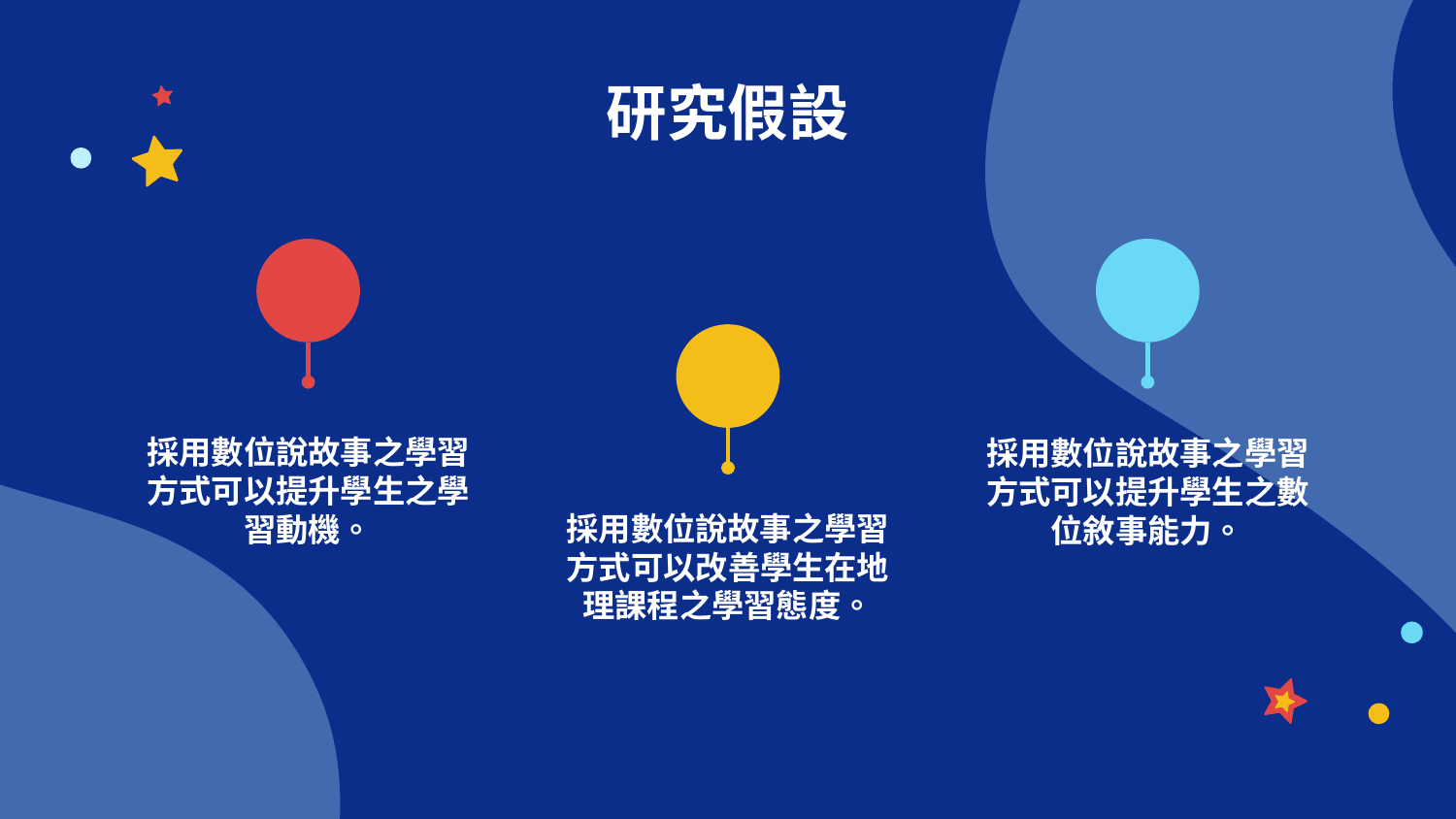

研究假設

採用數位說故事之學習方式可以提升學生之學習動機。
採用數位說故事之學習方式可以提升學生之數位敘事能力。
採用數位說故事之學習方式可以改善學生在地理課程之學習態度。